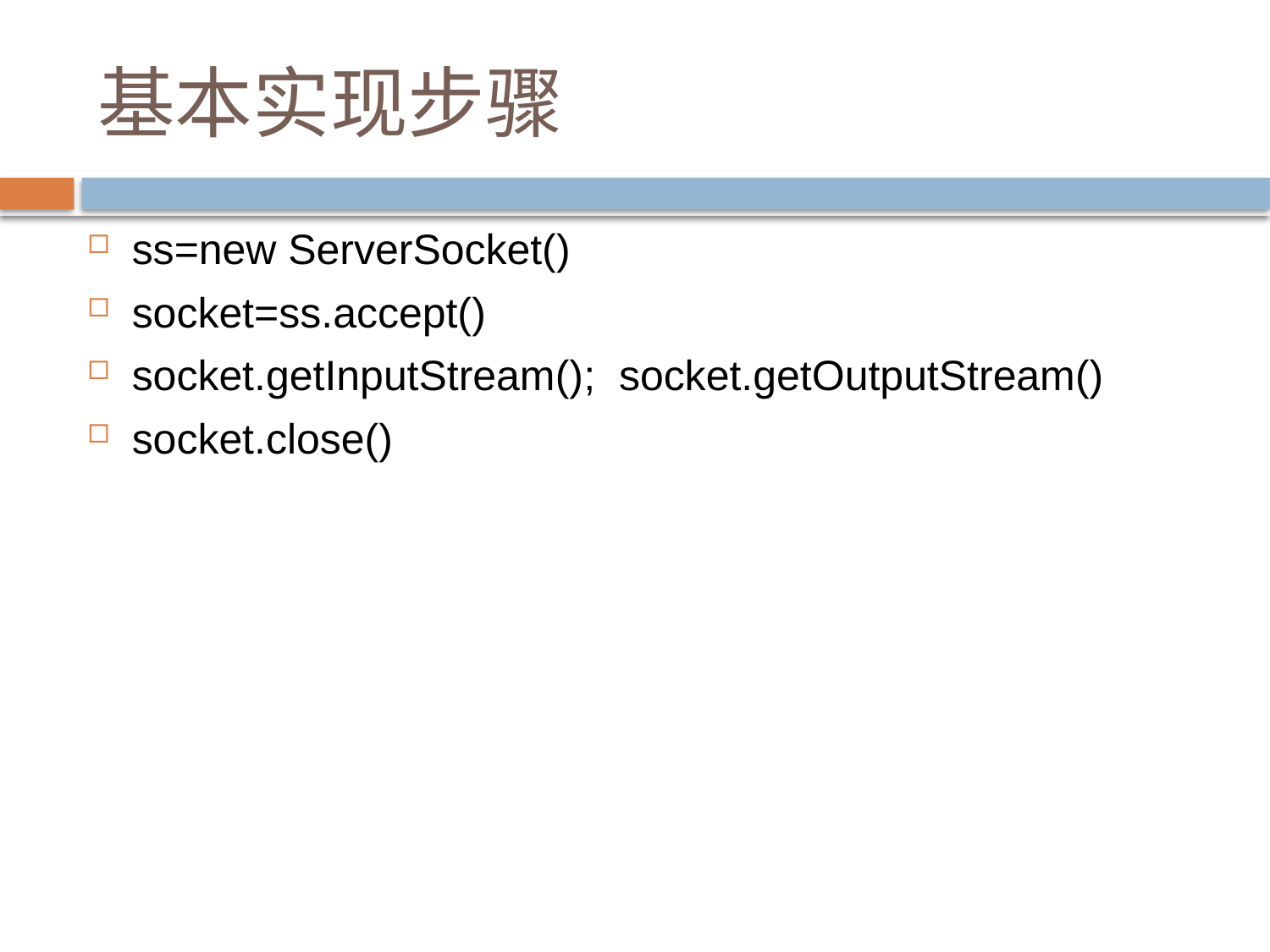

# 基本实现步骤
ss=new ServerSocket()
socket=ss.accept()
socket.getInputStream();  socket.getOutputStream()
socket.close()